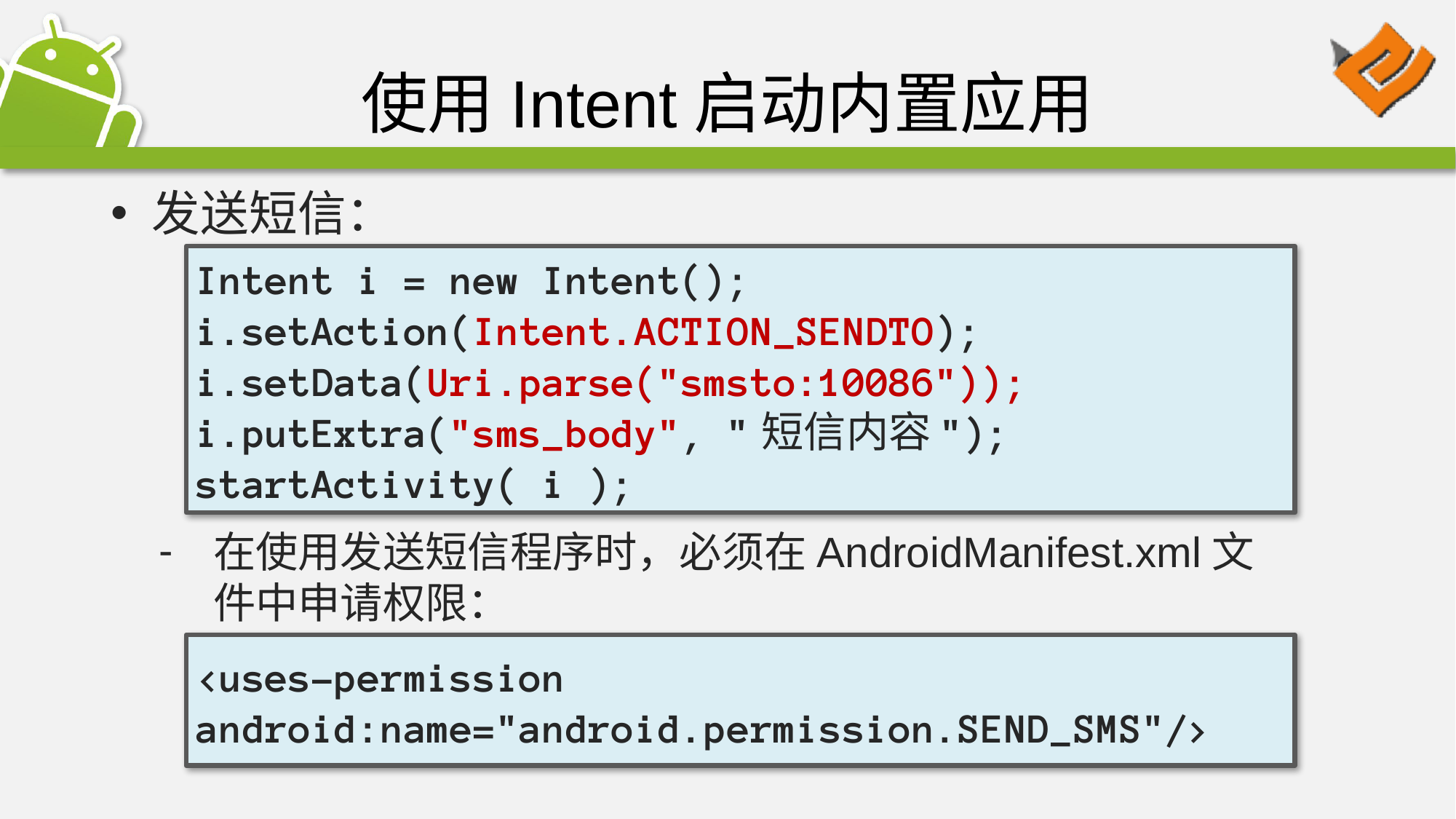

# 使用Intent启动内置应用
发送短信：
Intent i = new Intent();
i.setAction(Intent.ACTION_SENDTO);
i.setData(Uri.parse("smsto:10086"));
i.putExtra("sms_body", "短信内容");
startActivity( i );
在使用发送短信程序时，必须在AndroidManifest.xml文件中申请权限：
<uses-permission android:name="android.permission.SEND_SMS"/>